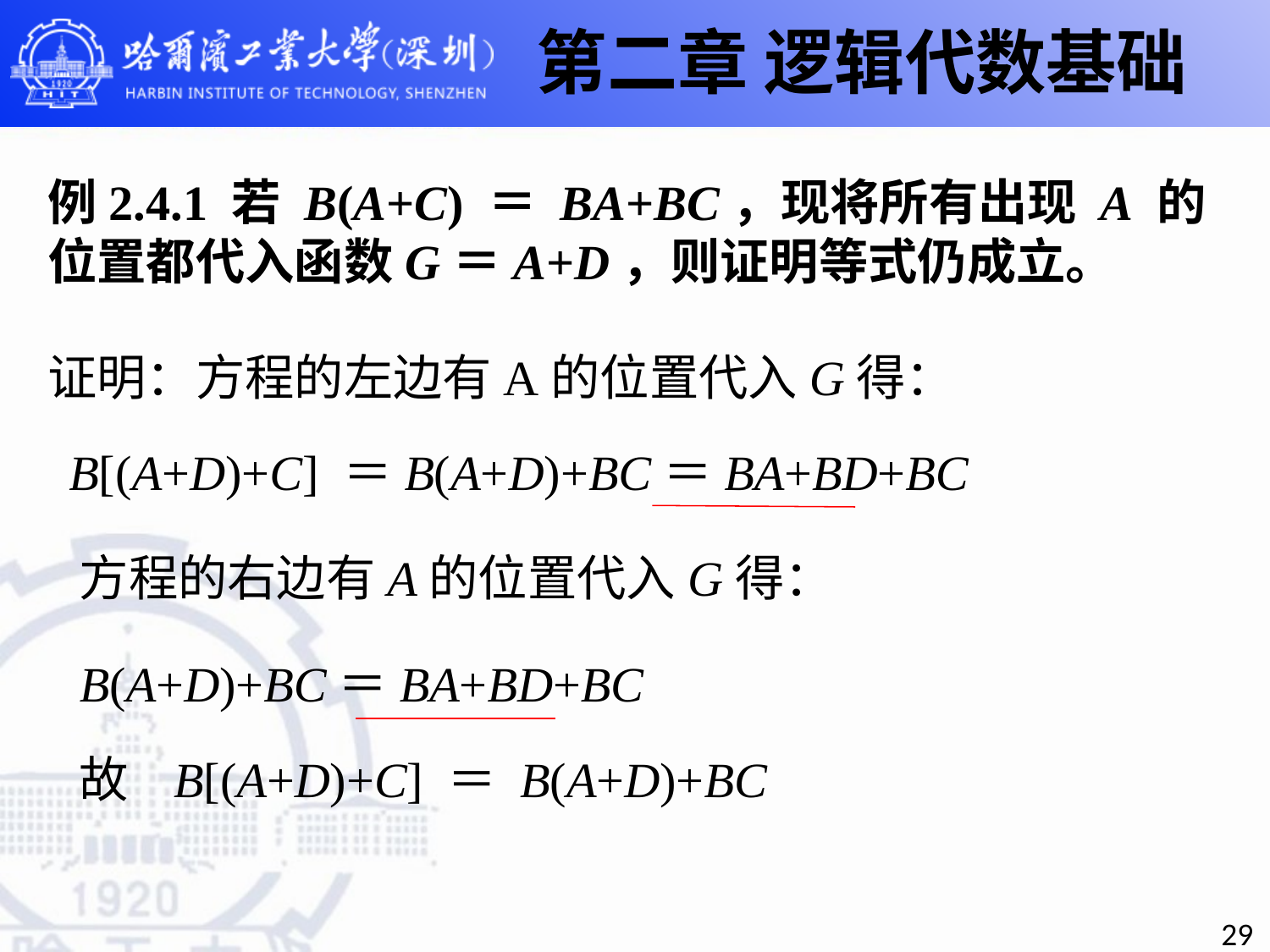

第二章 逻辑代数基础
例2.4.1 若 B(A+C) ＝ BA+BC，现将所有出现 A 的位置都代入函数G＝A+D，则证明等式仍成立。
证明：方程的左边有A的位置代入G得：
B[(A+D)+C] ＝B(A+D)+BC＝BA+BD+BC
方程的右边有A的位置代入G得：
B(A+D)+BC＝BA+BD+BC
故   B[(A+D)+C] ＝ B(A+D)+BC